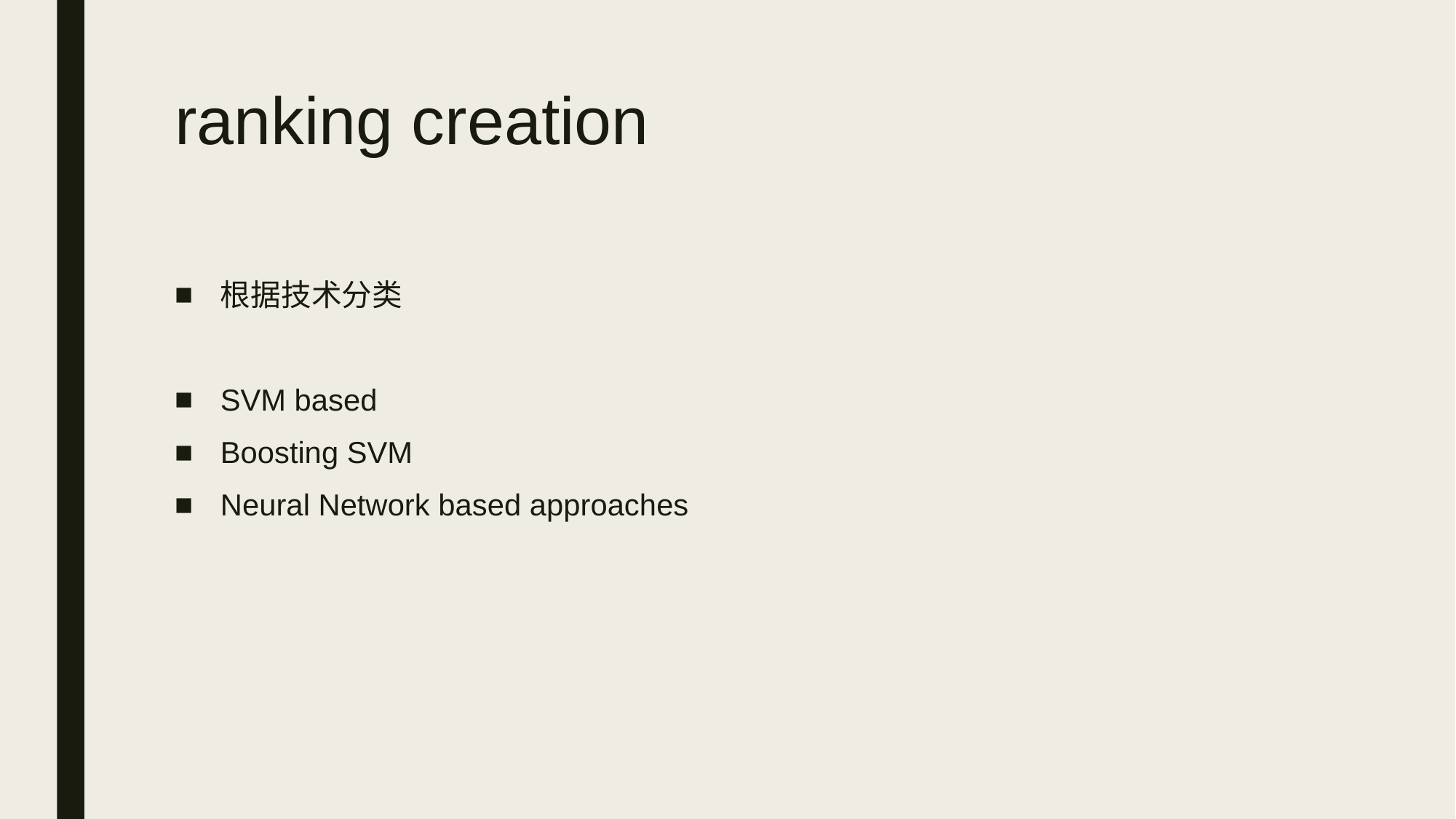

# ranking creation
根据技术分类

SVM based
Boosting SVM
Neural Network based approaches